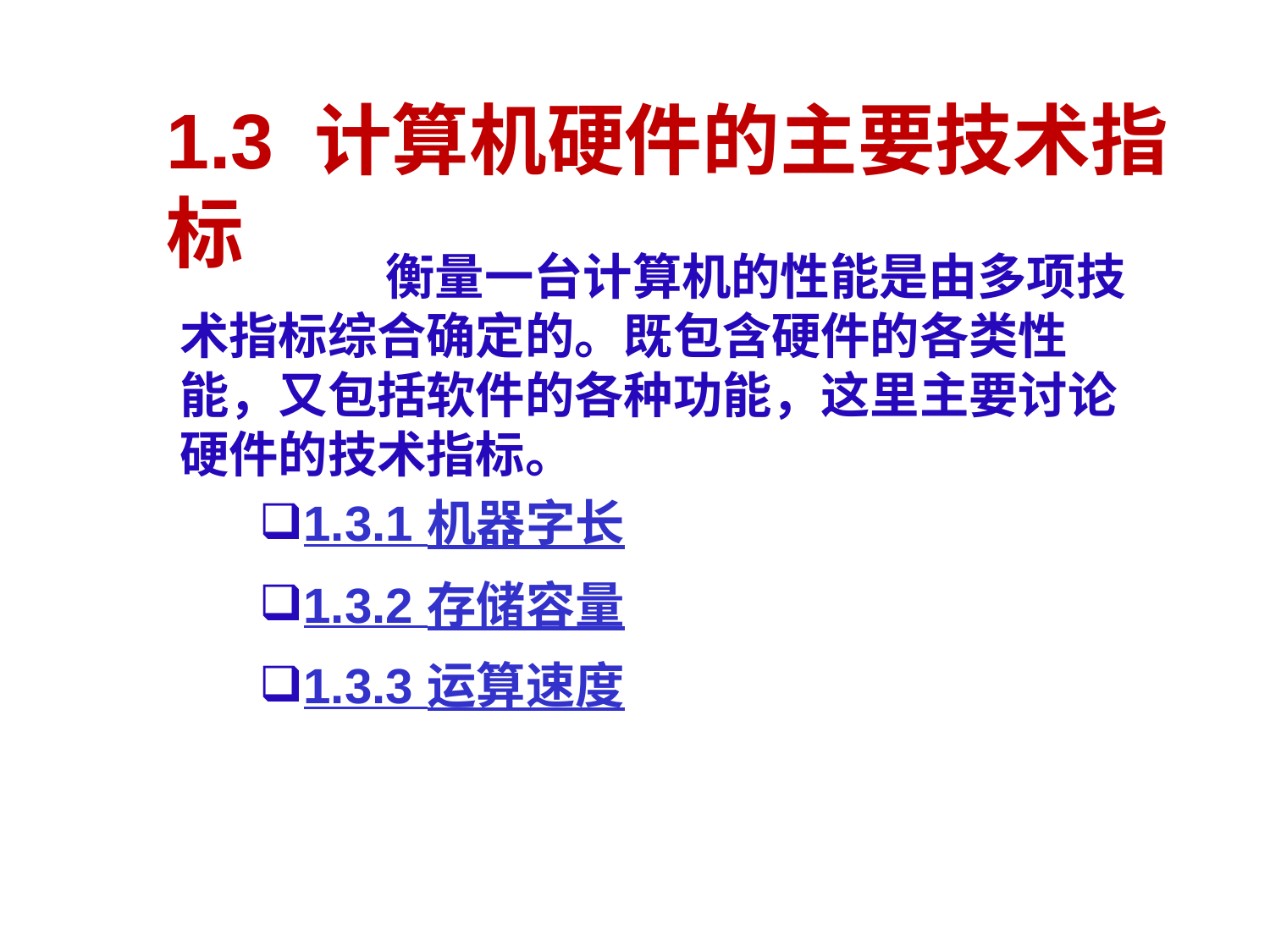

# 1.3 计算机硬件的主要技术指标
		      衡量一台计算机的性能是由多项技术指标综合确定的。既包含硬件的各类性能，又包括软件的各种功能，这里主要讨论硬件的技术指标。
1.3.1 机器字长
1.3.2 存储容量
1.3.3 运算速度